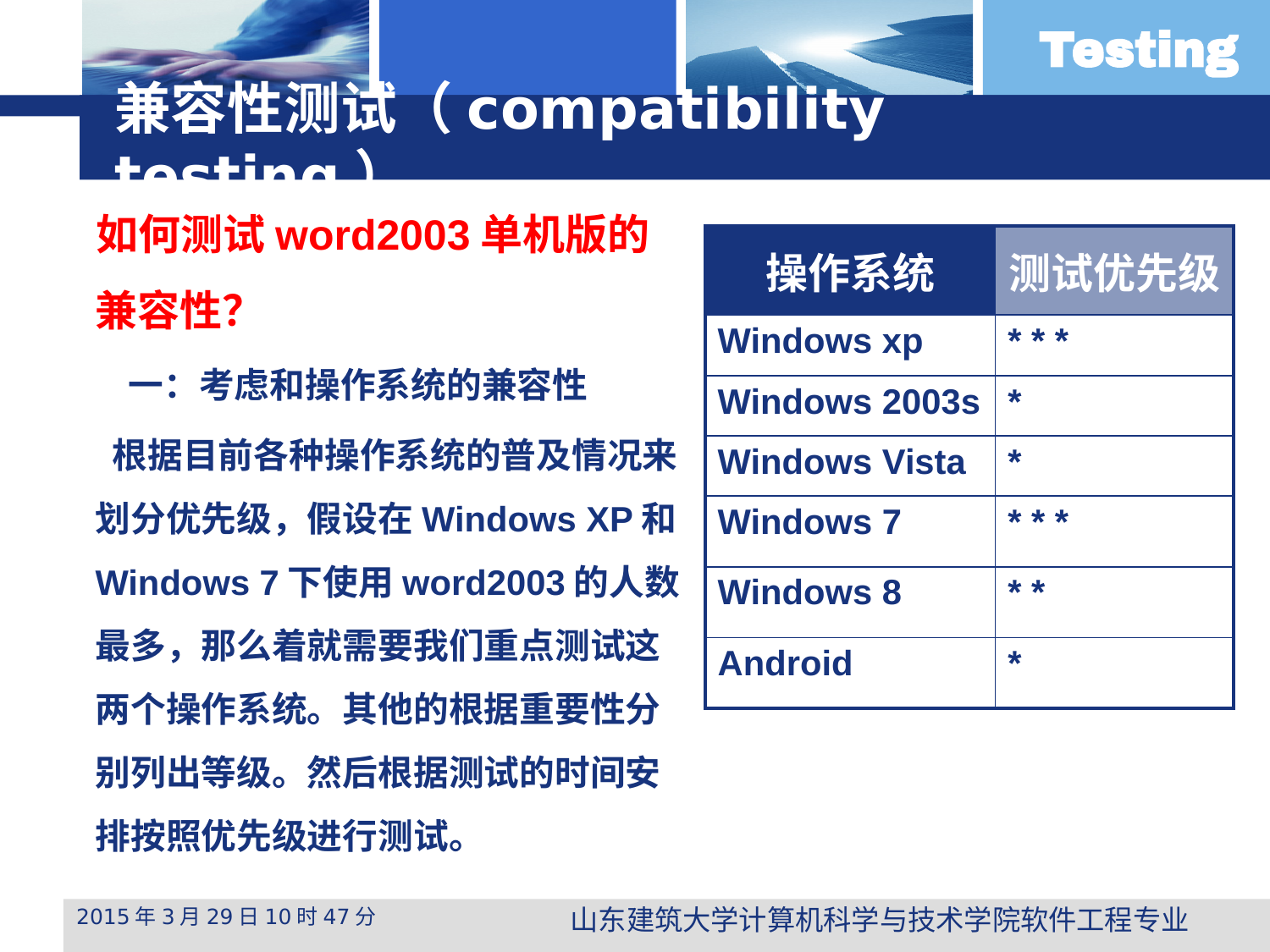

# 兼容性测试（compatibility  testing）
    如何测试word2003单机版的兼容性？
         一：考虑和操作系统的兼容性
       根据目前各种操作系统的普及情况来划分优先级，假设在Windows XP和Windows 7下使用word2003的人数最多，那么着就需要我们重点测试这两个操作系统。其他的根据重要性分别列出等级。然后根据测试的时间安排按照优先级进行测试。
| 操作系统 | 测试优先级 |
| --- | --- |
| Windows xp | \* \* \* |
| Windows 2003s | \* |
| Windows Vista | \* |
| Windows 7 | \* \* \* |
| Windows 8 | \* \* |
| Android | \* |
山东建筑大学计算机科学与技术学院软件工程专业
2015年3月29日10时47分